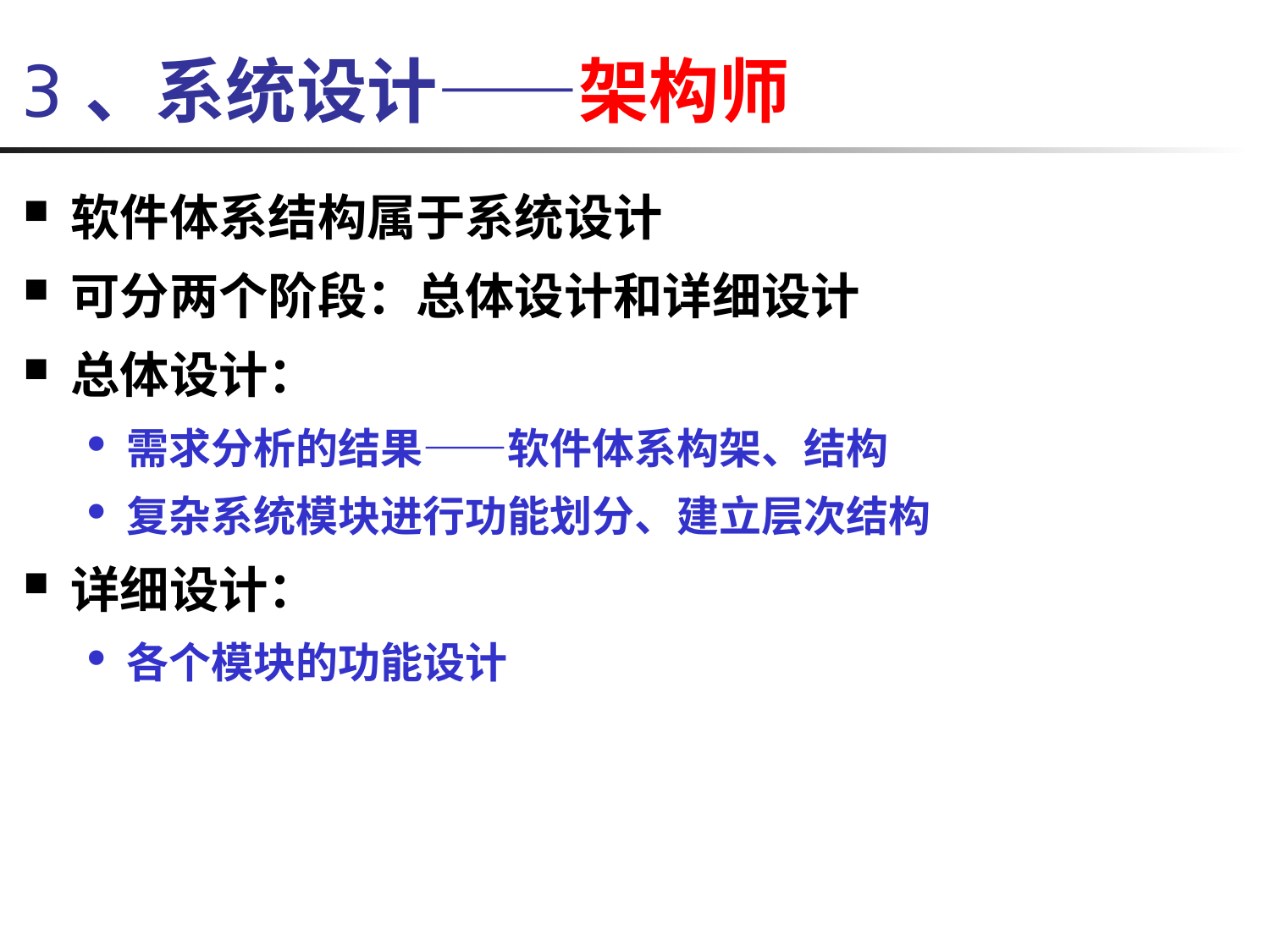

# 3、系统设计——架构师
软件体系结构属于系统设计
可分两个阶段：总体设计和详细设计
总体设计：
需求分析的结果——软件体系构架、结构
复杂系统模块进行功能划分、建立层次结构
详细设计：
各个模块的功能设计
10